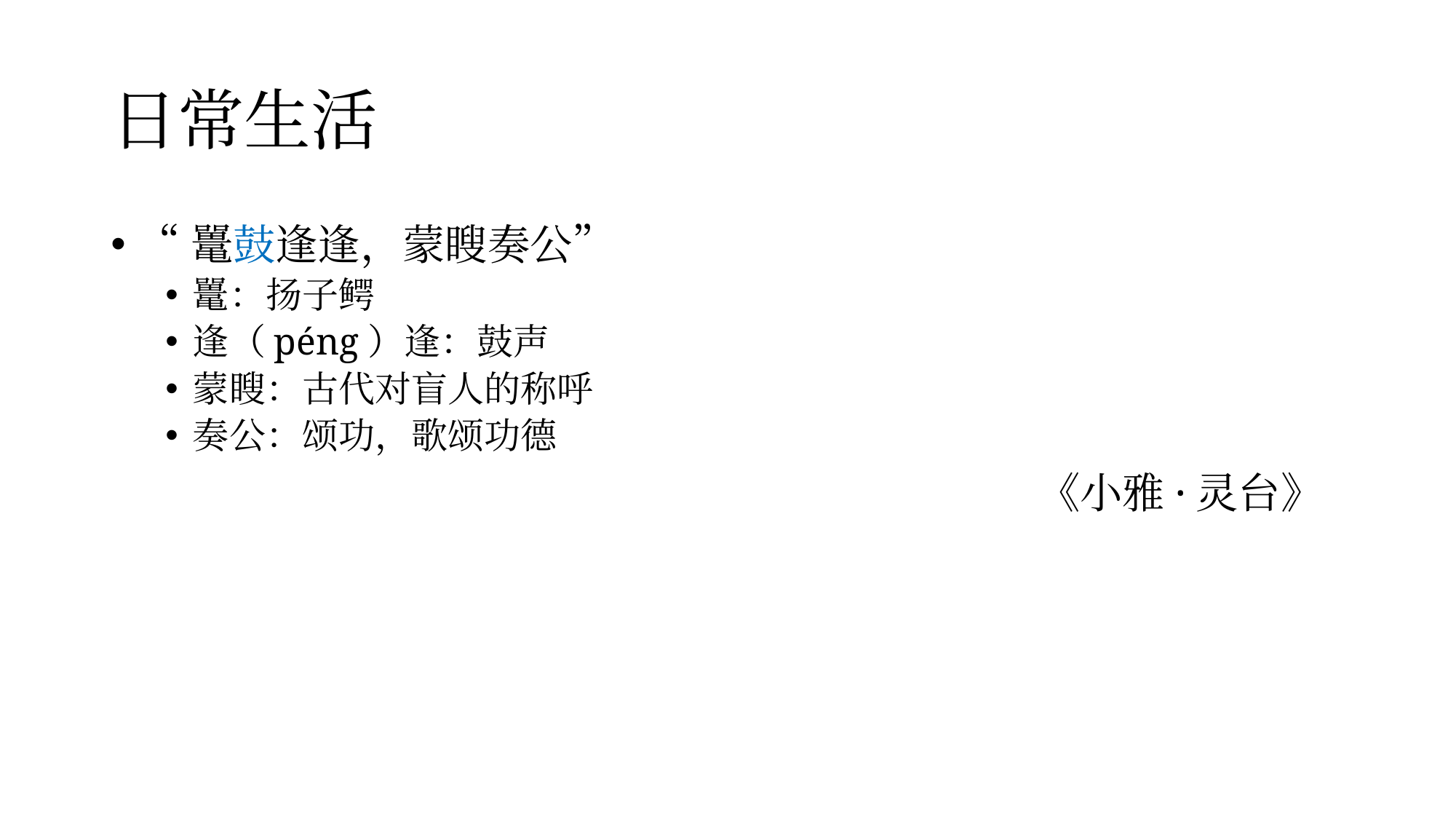

# 日常生活
“鼍鼓逢逢，蒙瞍奏公”
鼍：扬子鳄
逢（péng）逢：鼓声
蒙瞍：古代对盲人的称呼
奏公：颂功，歌颂功德
								    《小雅·灵台》